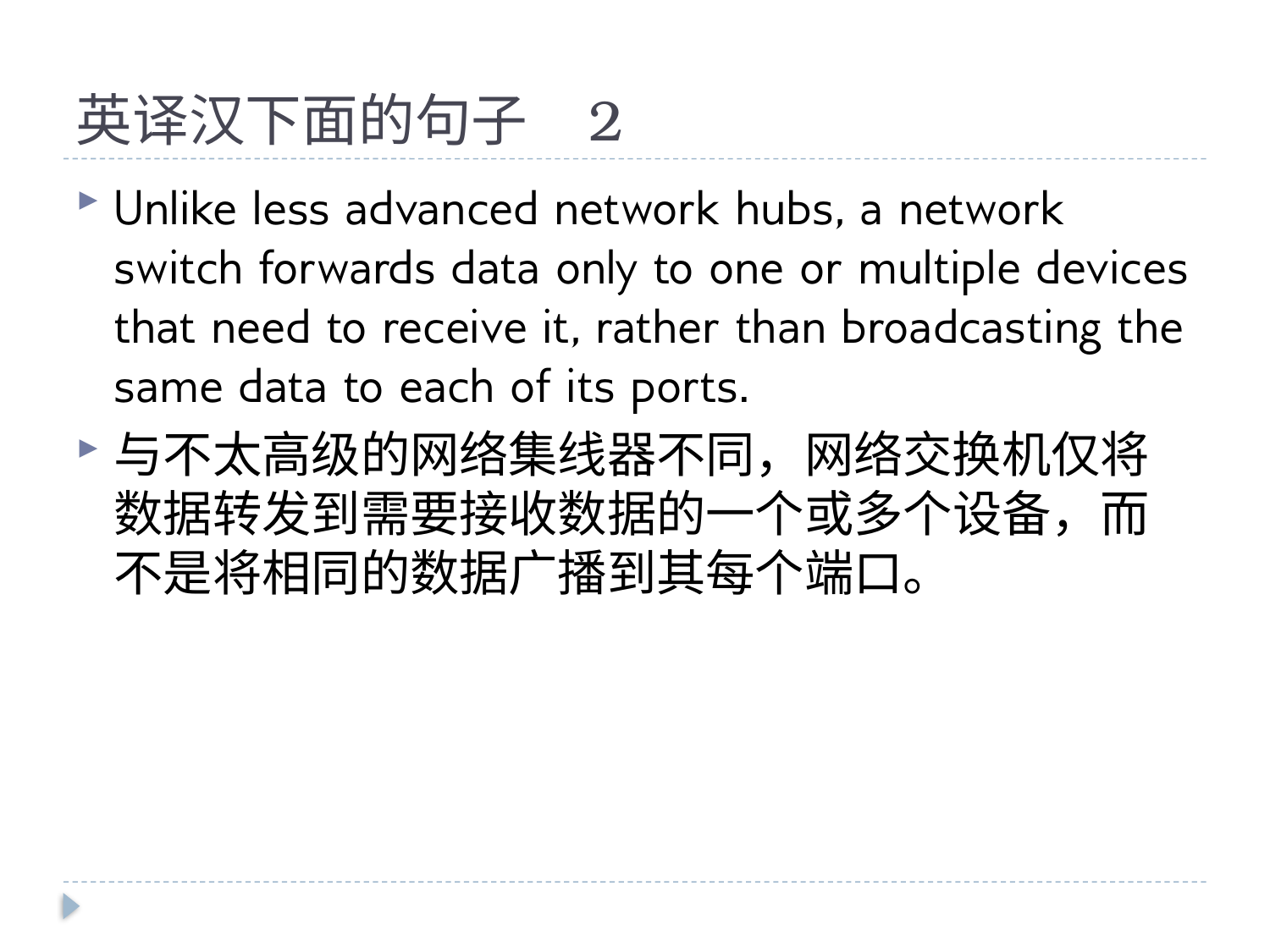

# 英译汉下面的句子   2
Unlike less advanced network hubs, a network switch forwards data only to one or multiple devices that need to receive it, rather than broadcasting the same data to each of its ports.
与不太高级的网络集线器不同，网络交换机仅将数据转发到需要接收数据的一个或多个设备，而不是将相同的数据广播到其每个端口。